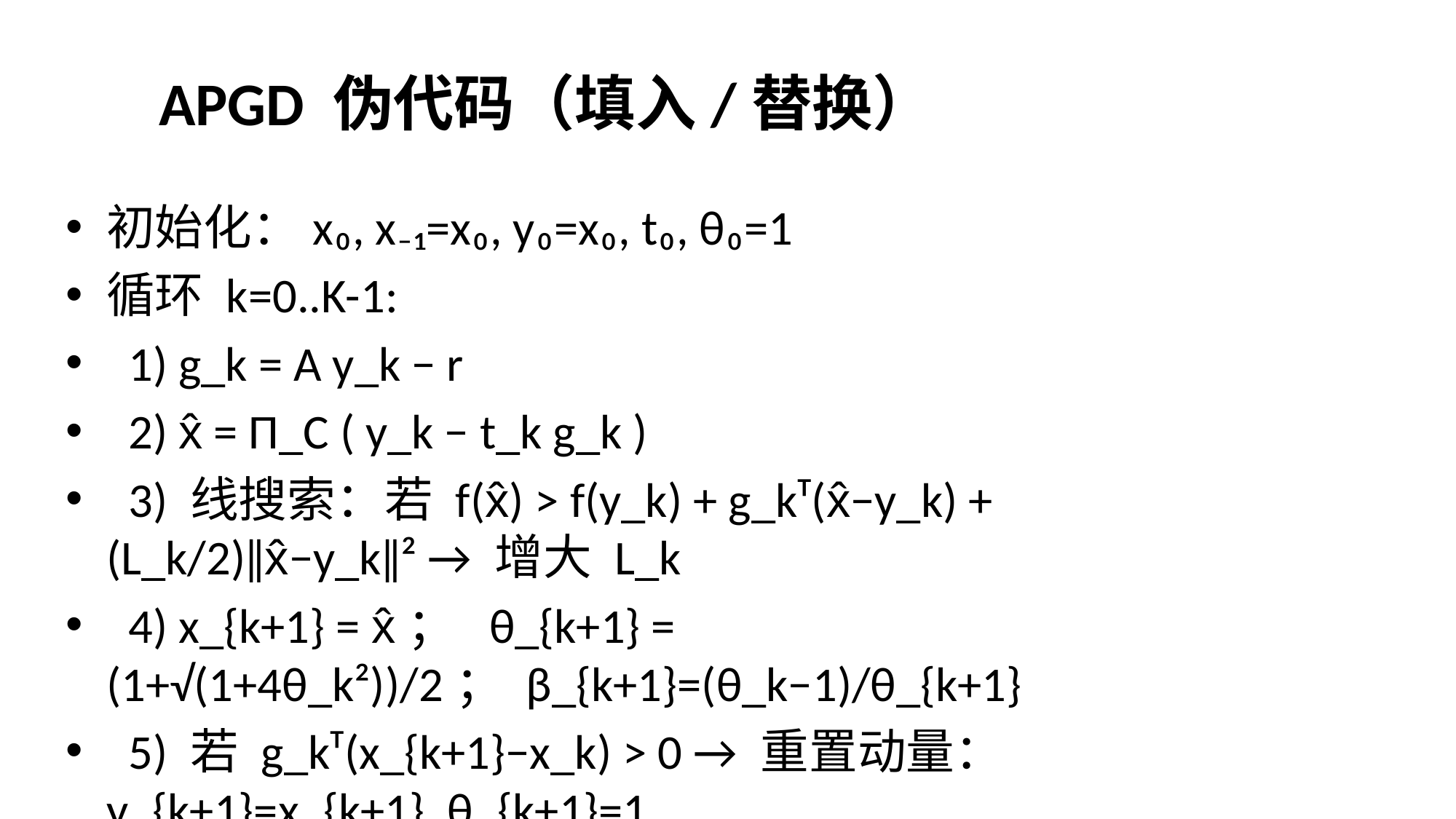

# APGD 伪代码（填入/替换）
初始化：x₀, x₋₁=x₀, y₀=x₀, t₀, θ₀=1
循环 k=0..K-1:
  1) g_k = A y_k − r
  2) x̂ = Π_C ( y_k − t_k g_k )
  3) 线搜索：若 f(x̂) > f(y_k) + g_kᵀ(x̂−y_k) + (L_k/2)‖x̂−y_k‖² → 增大 L_k
  4) x_{k+1} = x̂；  θ_{k+1} = (1+√(1+4θ_k²))/2； β_{k+1}=(θ_k−1)/θ_{k+1}
  5) 若 g_kᵀ(x_{k+1}−x_k) > 0 → 重置动量：y_{k+1}=x_{k+1}, θ_{k+1}=1
  6) 否则 y_{k+1} = x_{k+1} + β_{k+1}(x_{k+1}−x_k)